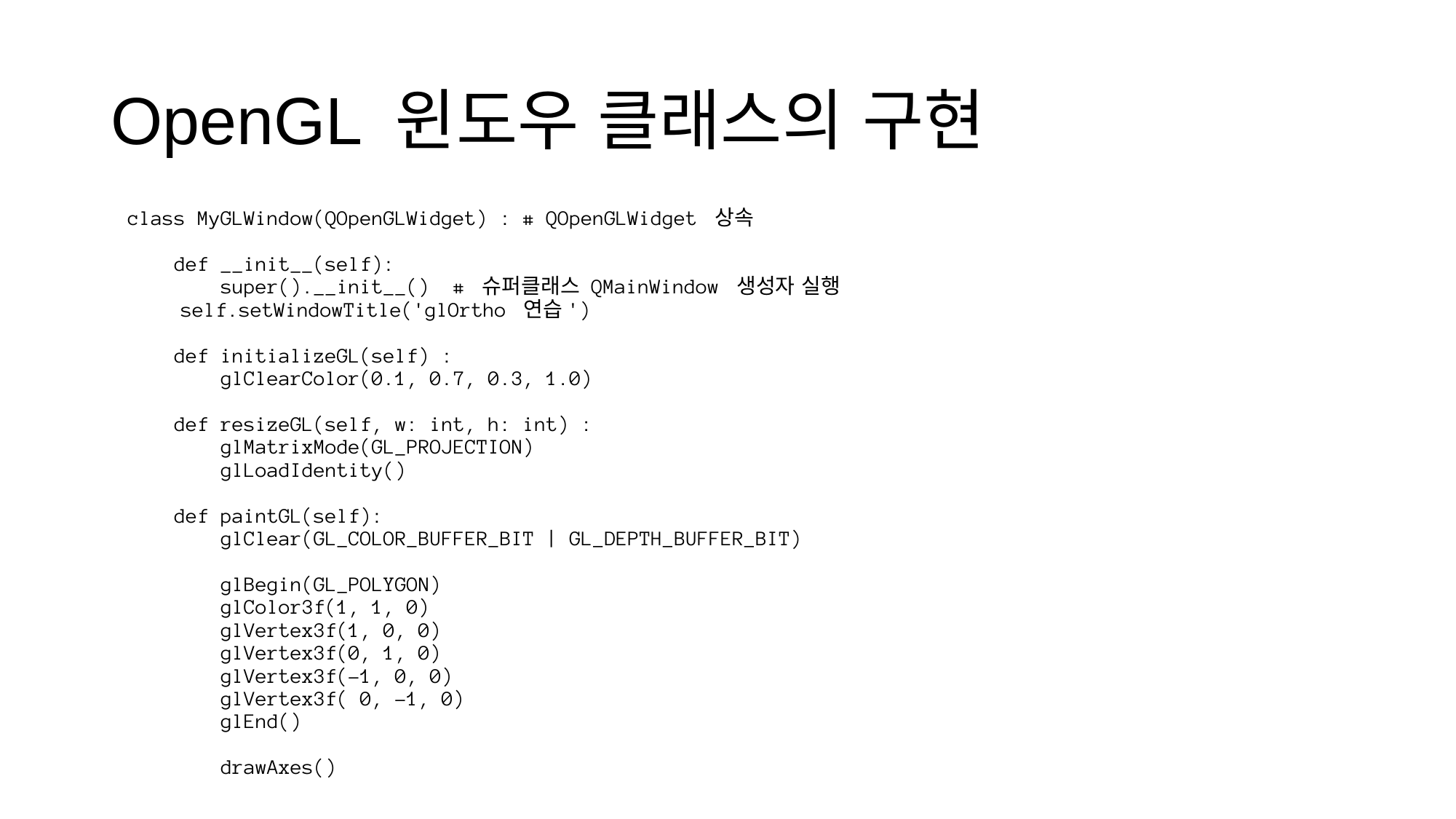

# OpenGL 윈도우 클래스의 구현
class MyGLWindow(QOpenGLWidget) : # QOpenGLWidget 상속
    def __init__(self):
        super().__init__()  # 슈퍼클래스 QMainWindow 생성자 실행
        self.setWindowTitle('glOrtho 연습')
    def initializeGL(self) :
        glClearColor(0.1, 0.7, 0.3, 1.0)

    def resizeGL(self, w: int, h: int) :
        glMatrixMode(GL_PROJECTION)
        glLoadIdentity()

    def paintGL(self):
        glClear(GL_COLOR_BUFFER_BIT | GL_DEPTH_BUFFER_BIT)

        glBegin(GL_POLYGON)
        glColor3f(1, 1, 0)
        glVertex3f(1, 0, 0)
        glVertex3f(0, 1, 0)
        glVertex3f(-1, 0, 0)
        glVertex3f( 0, -1, 0)
        glEnd()
        drawAxes()
OpenGL 창